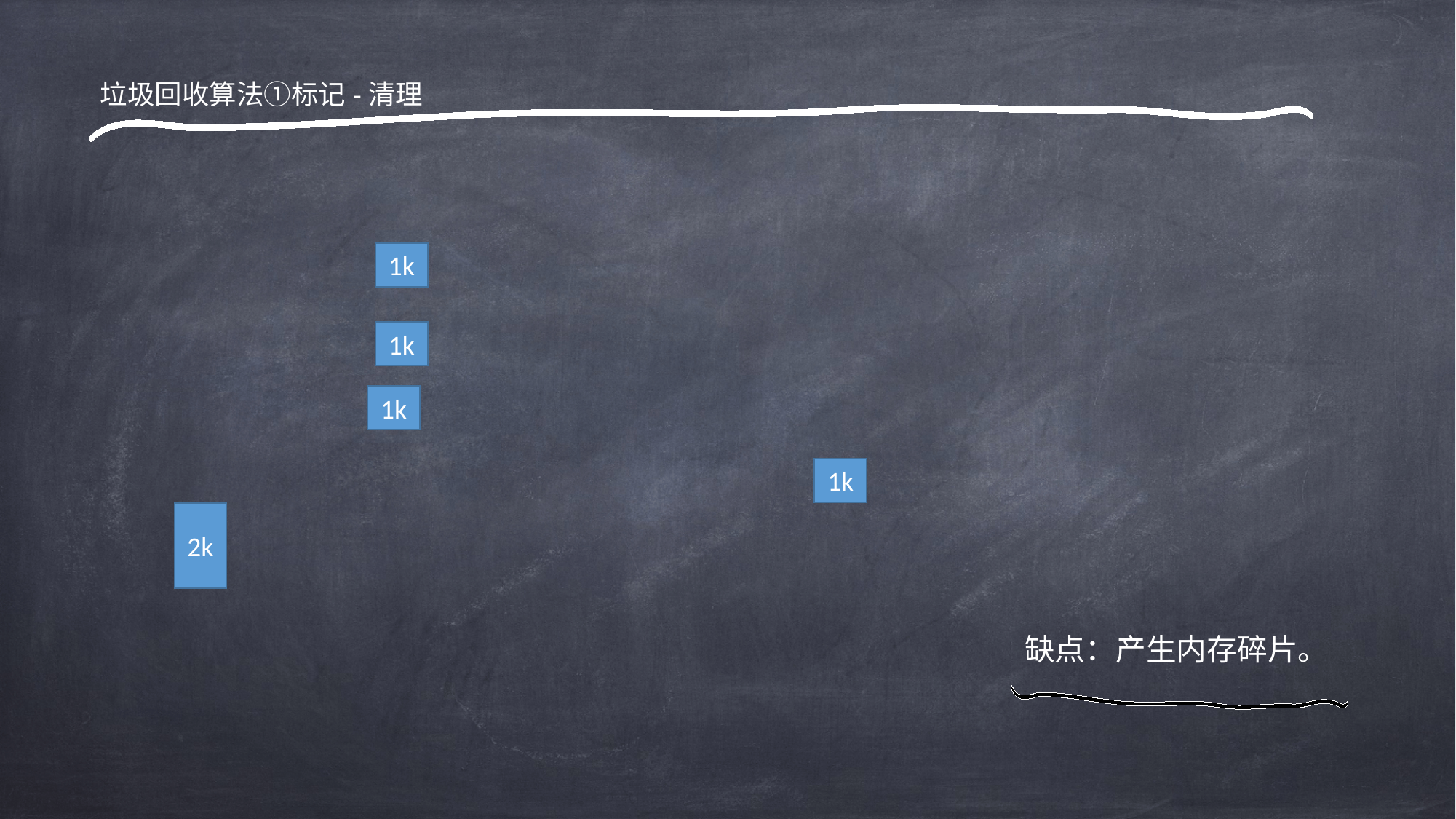

垃圾回收算法①标记-清理

1k
1k
1k
1k
2k
缺点：产生内存碎片。